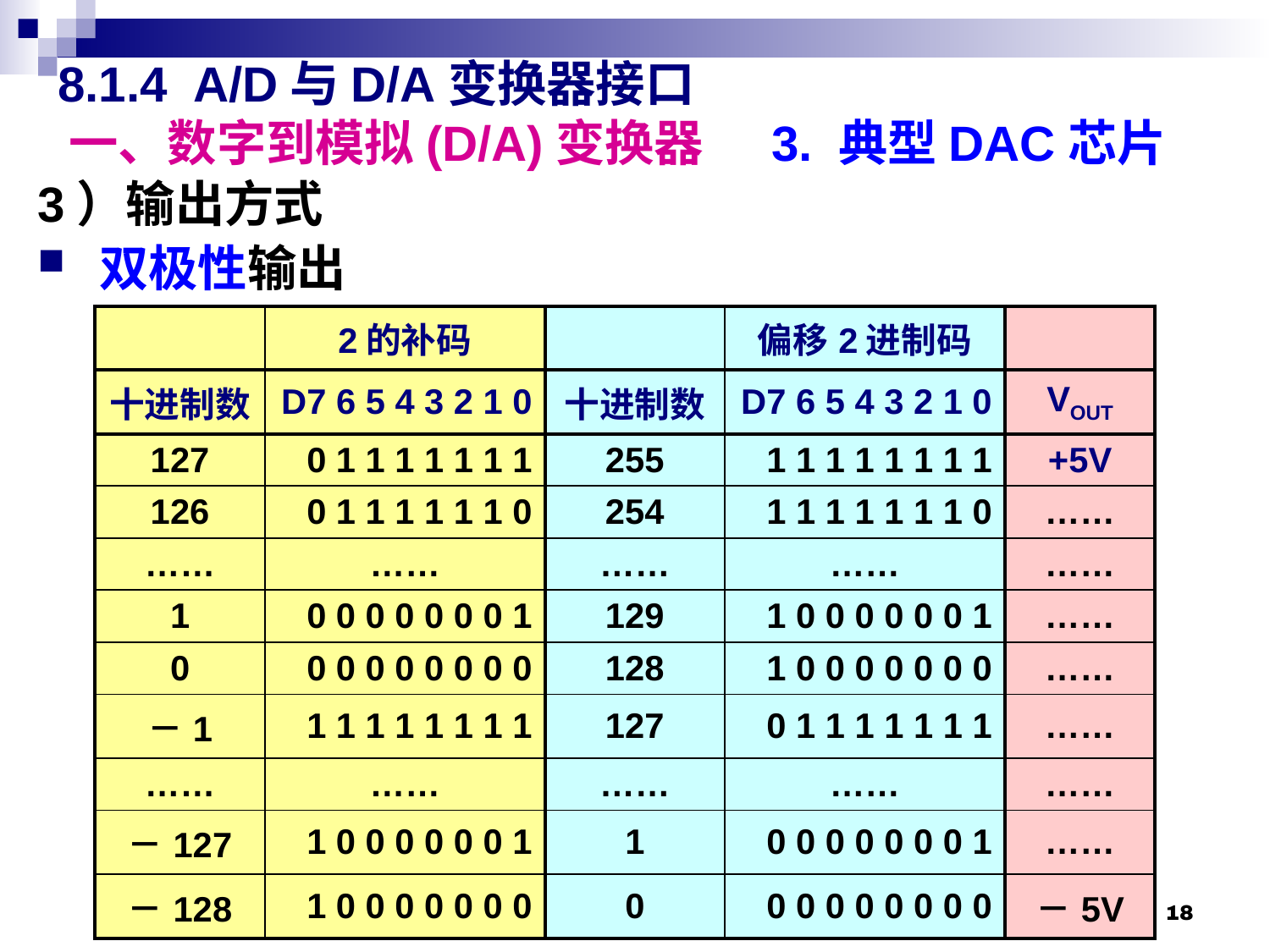

# 8.1.4  A/D与D/A变换器接口 一、数字到模拟(D/A)变换器     3. 典型DAC芯片
3）输出方式
双极性输出
|  | 2的补码 |  | 偏移2进制码 |  |
| --- | --- | --- | --- | --- |
| 十进制数 | D7 6 5 4 3 2 1 0 | 十进制数 | D7 6 5 4 3 2 1 0 | VOUT |
| 127 | 0 1 1 1 1 1 1 1 | 255 | 1 1 1 1 1 1 1 1 | +5V |
| 126 | 0 1 1 1 1 1 1 0 | 254 | 1 1 1 1 1 1 1 0 | …… |
| …… | …… | …… | …… | …… |
| 1 | 0 0 0 0 0 0 0 1 | 129 | 1 0 0 0 0 0 0 1 | …… |
| 0 | 0 0 0 0 0 0 0 0 | 128 | 1 0 0 0 0 0 0 0 | …… |
| －1 | 1 1 1 1 1 1 1 1 | 127 | 0 1 1 1 1 1 1 1 | …… |
| …… | …… | …… | …… | …… |
| －127 | 1 0 0 0 0 0 0 1 | 1 | 0 0 0 0 0 0 0 1 | …… |
| －128 | 1 0 0 0 0 0 0 0 | 0 | 0 0 0 0 0 0 0 0 | －5V |
18